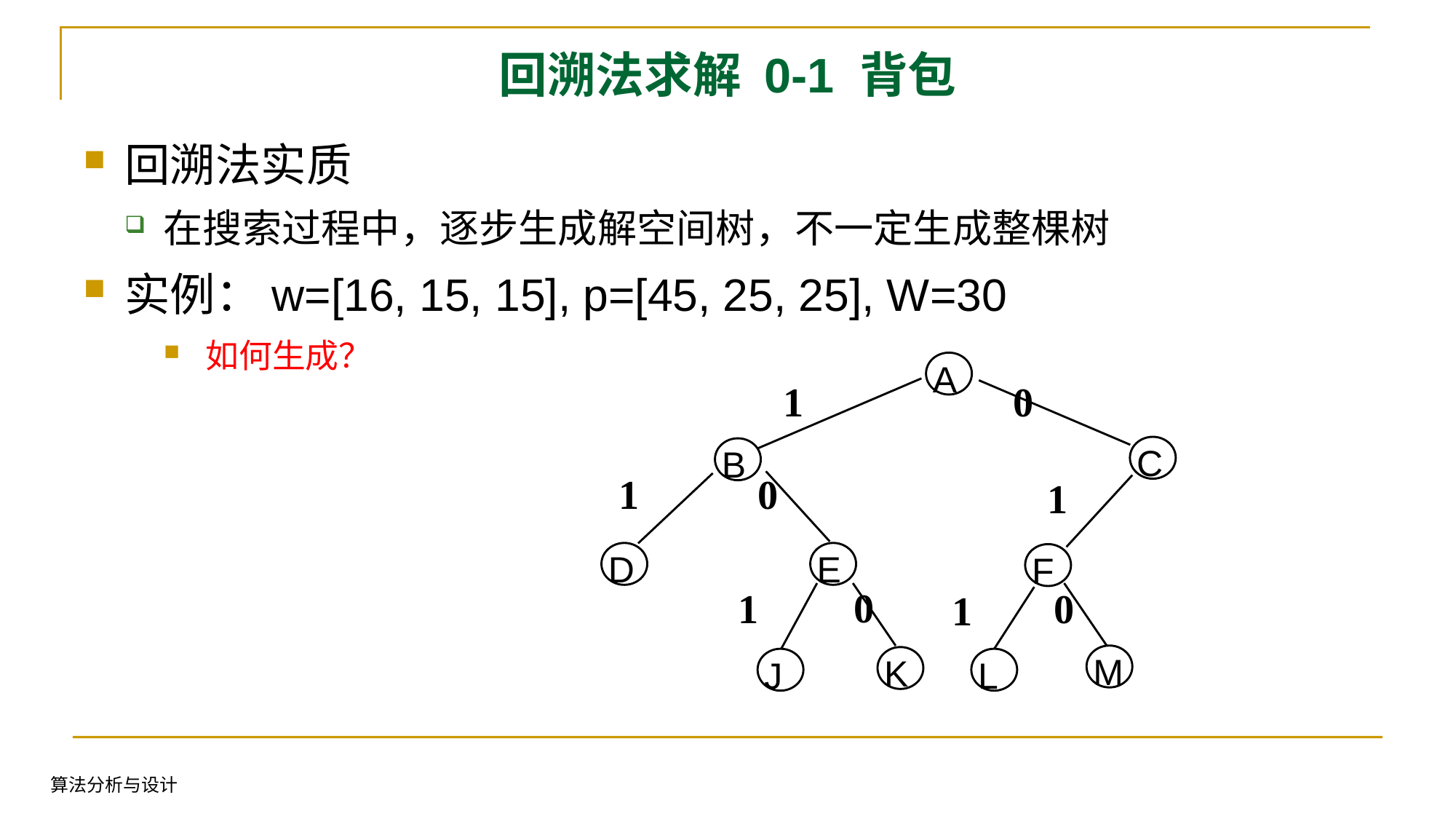

# 回溯法求解 0-1 背包
回溯法实质
在搜索过程中，逐步生成解空间树，不一定生成整棵树
实例：w=[16, 15, 15], p=[45, 25, 25], W=30
如何生成？

A
1
0

C
B
1
0

1

D
E
F
0
1
0

1

M
K
J
L
算法分析与设计